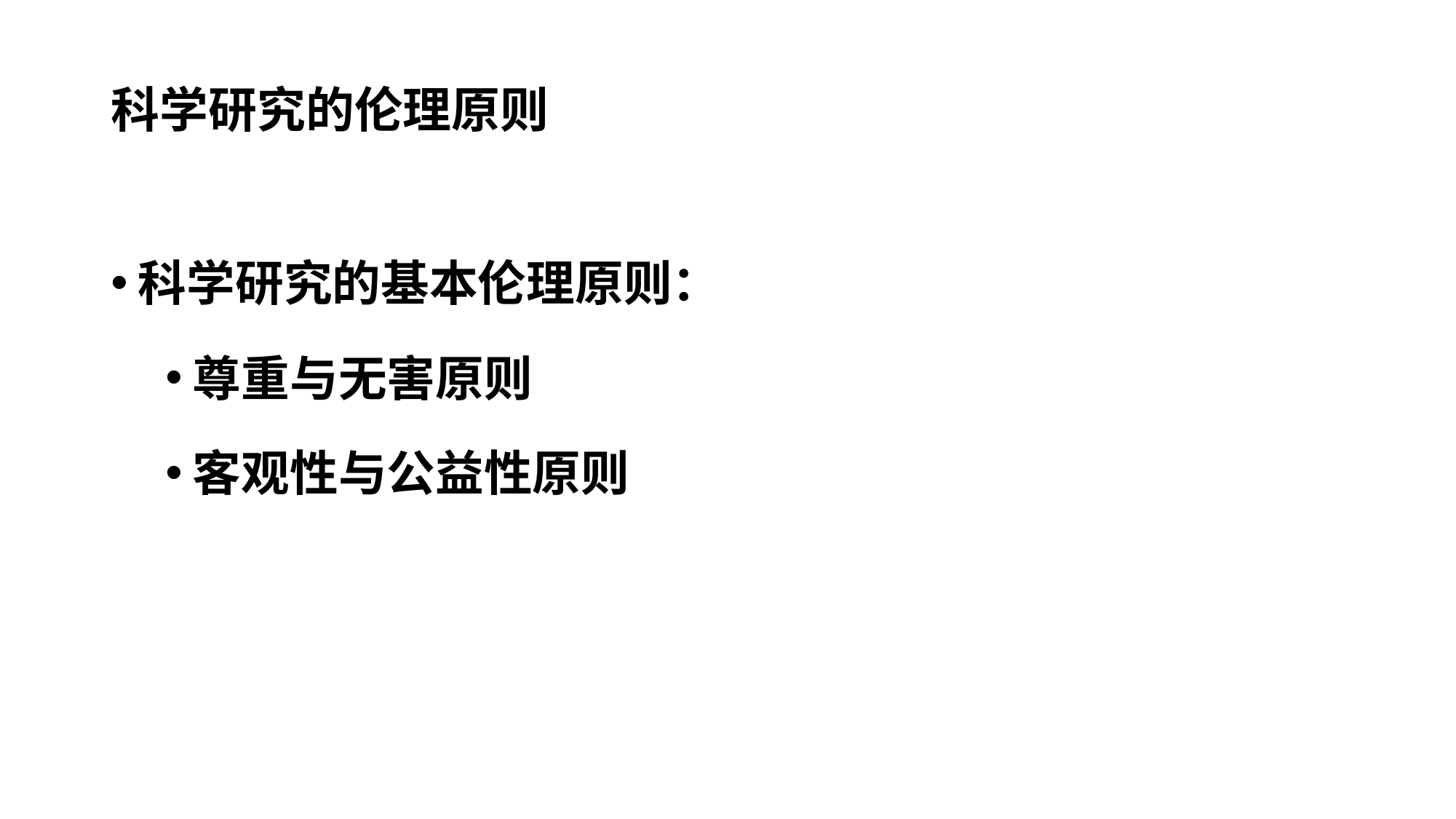

# 科学研究的伦理原则
科学研究的基本伦理原则：
尊重与无害原则
客观性与公益性原则